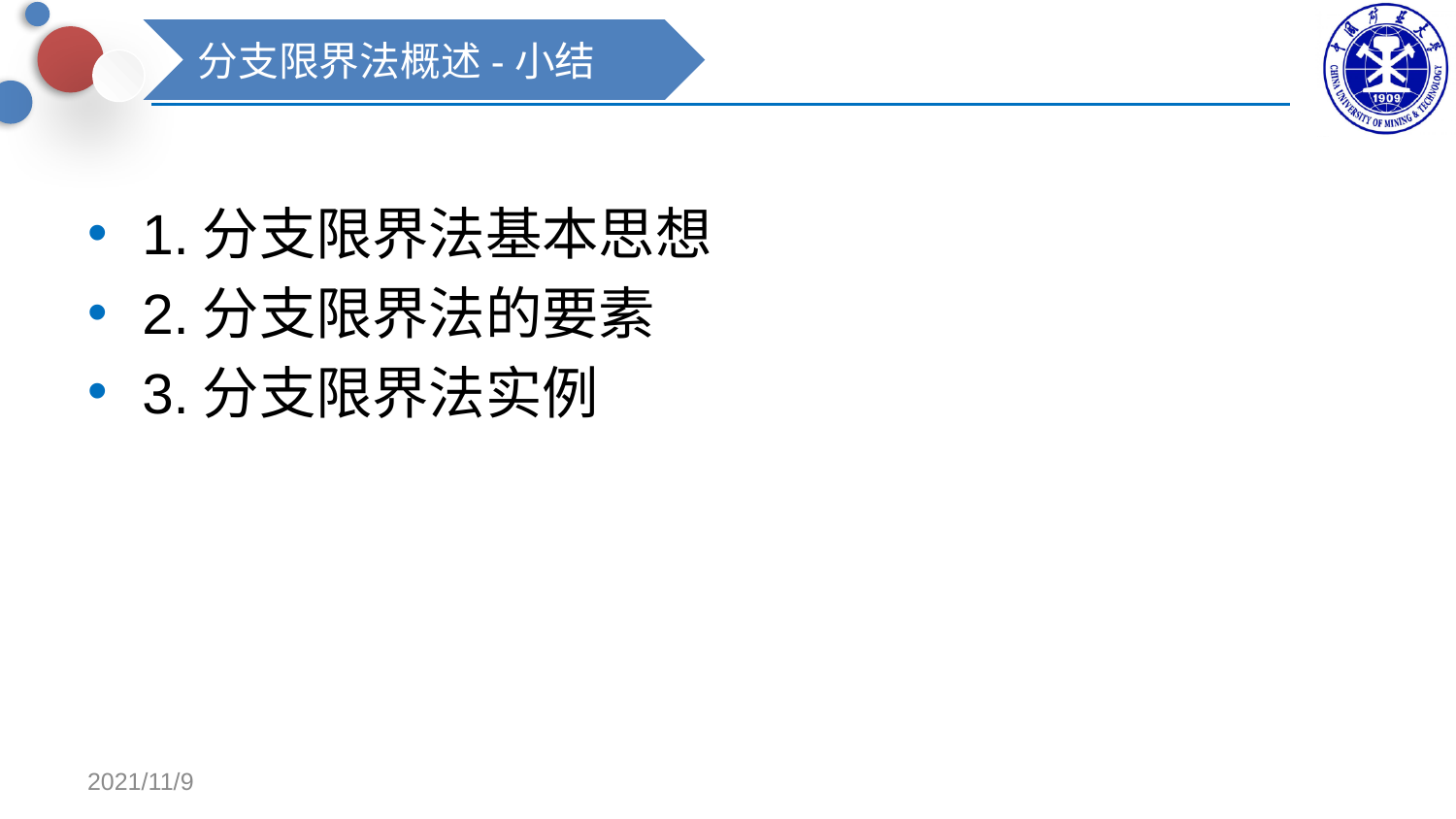

分支限界法概述-小结
1.分支限界法基本思想
2.分支限界法的要素
3.分支限界法实例

2021/11/9